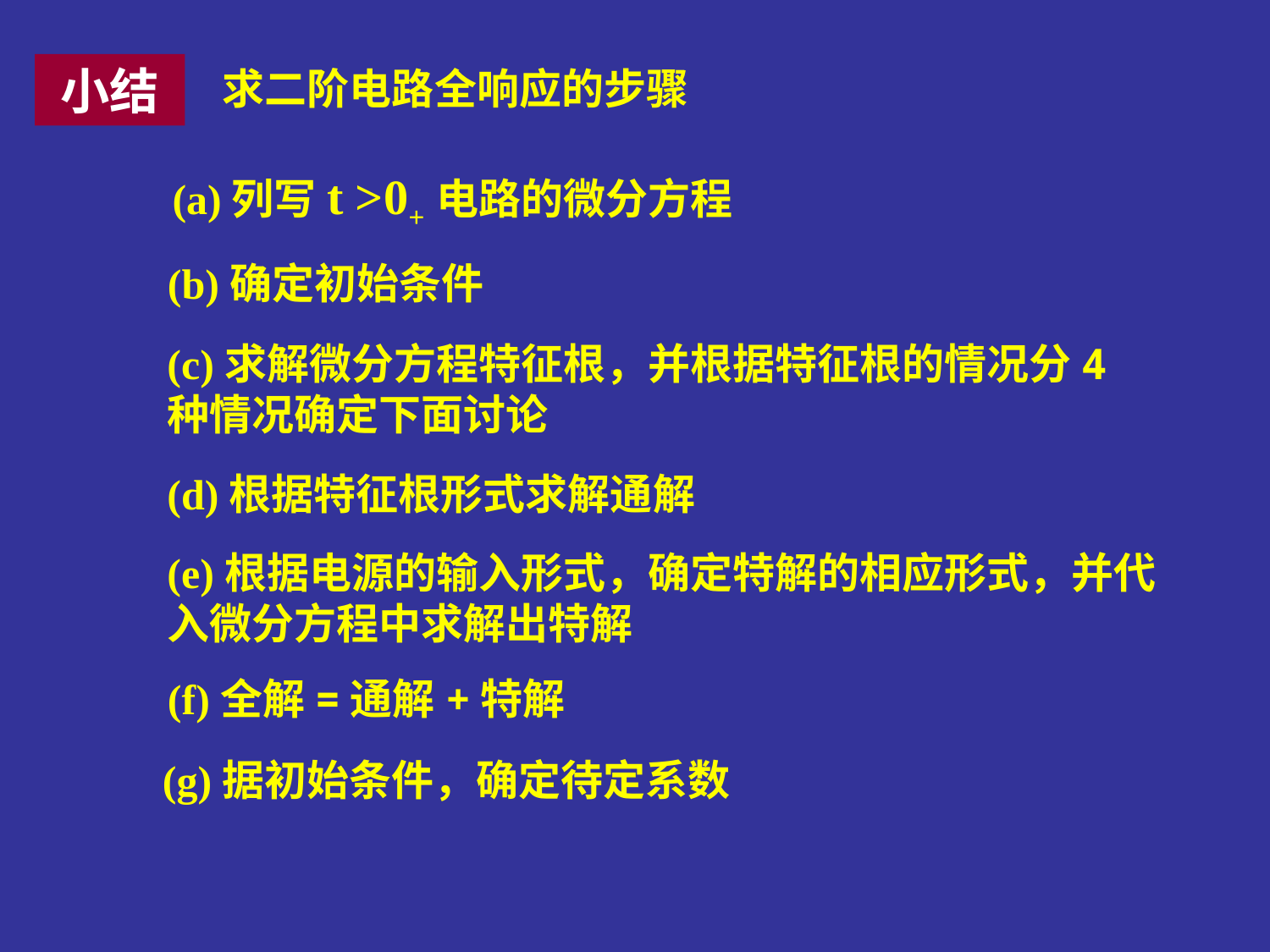

小结
求二阶电路全响应的步骤
(a)列写t >0+电路的微分方程
(b)确定初始条件
(c)求解微分方程特征根，并根据特征根的情况分4种情况确定下面讨论
(d)根据特征根形式求解通解
(e)根据电源的输入形式，确定特解的相应形式，并代入微分方程中求解出特解
(f)全解=通解+特解
(g)据初始条件，确定待定系数